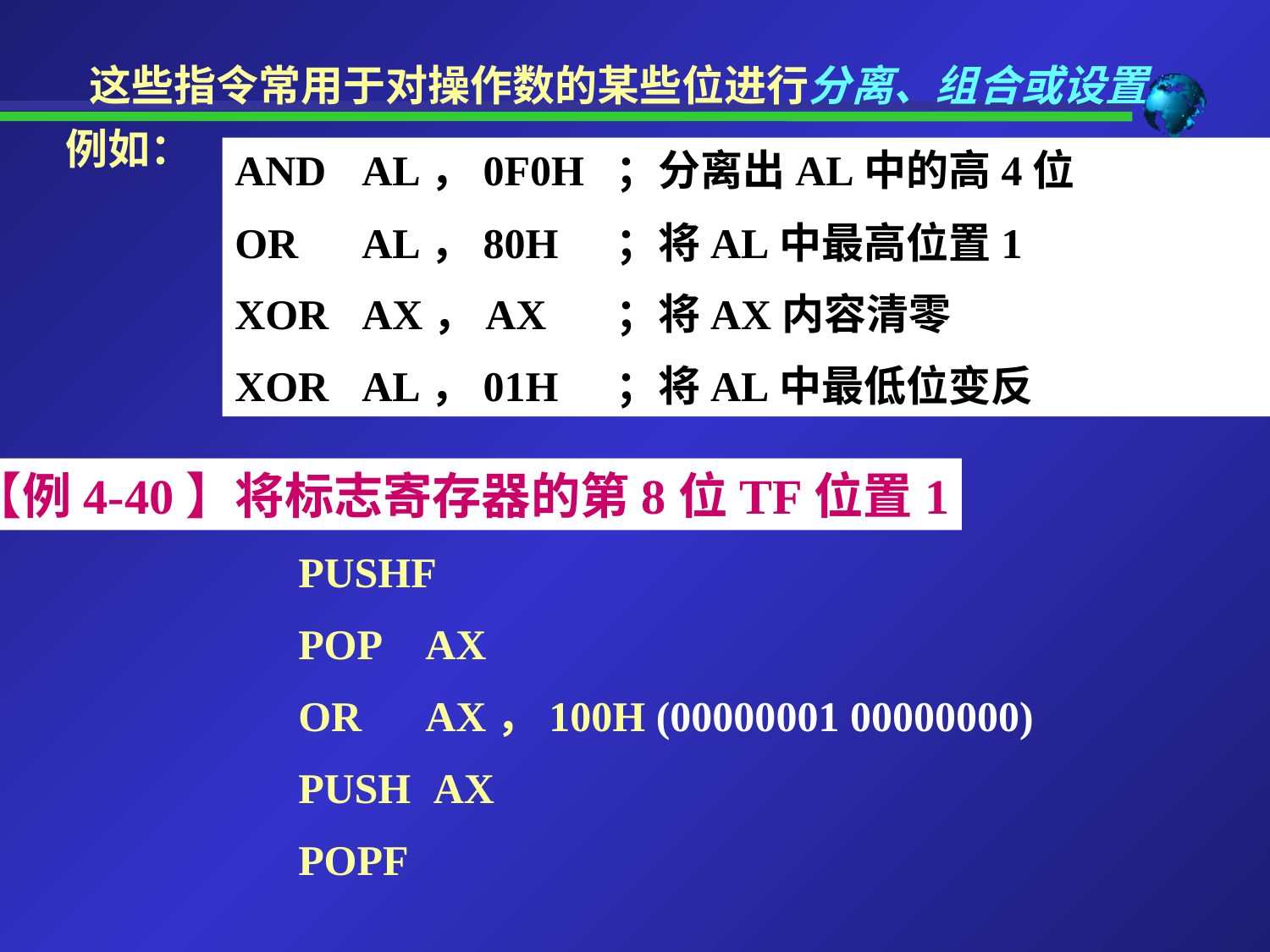

这些指令常用于对操作数的某些位进行分离、组合或设置
例如：
AND	AL，0F0H	；分离出AL中的高4位
OR	AL，80H	；将AL中最高位置1
XOR	AX，AX	；将AX内容清零
XOR	AL，01H	；将AL中最低位变反
【例4-40】将标志寄存器的第8位TF位置1
	PUSHF
	POP	AX
	OR	AX，100H (00000001 00000000)
	PUSH	 AX
	POPF
58